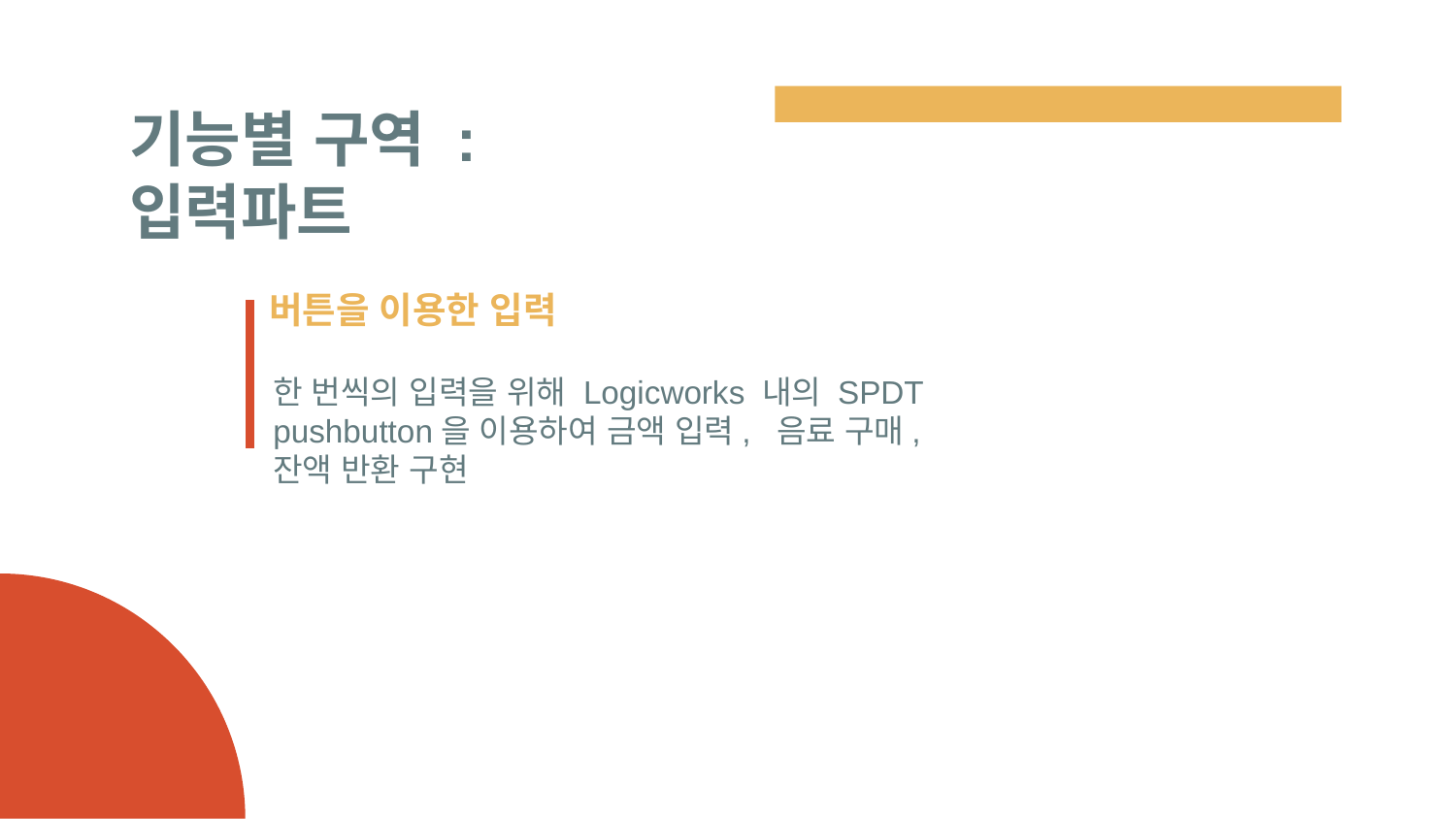

# 기능별 구역 : 입력파트
버튼을 이용한 입력

한 번씩의 입력을 위해 Logicworks 내의 SPDT pushbutton을 이용하여 금액 입력,  음료 구매, 잔액 반환 구현